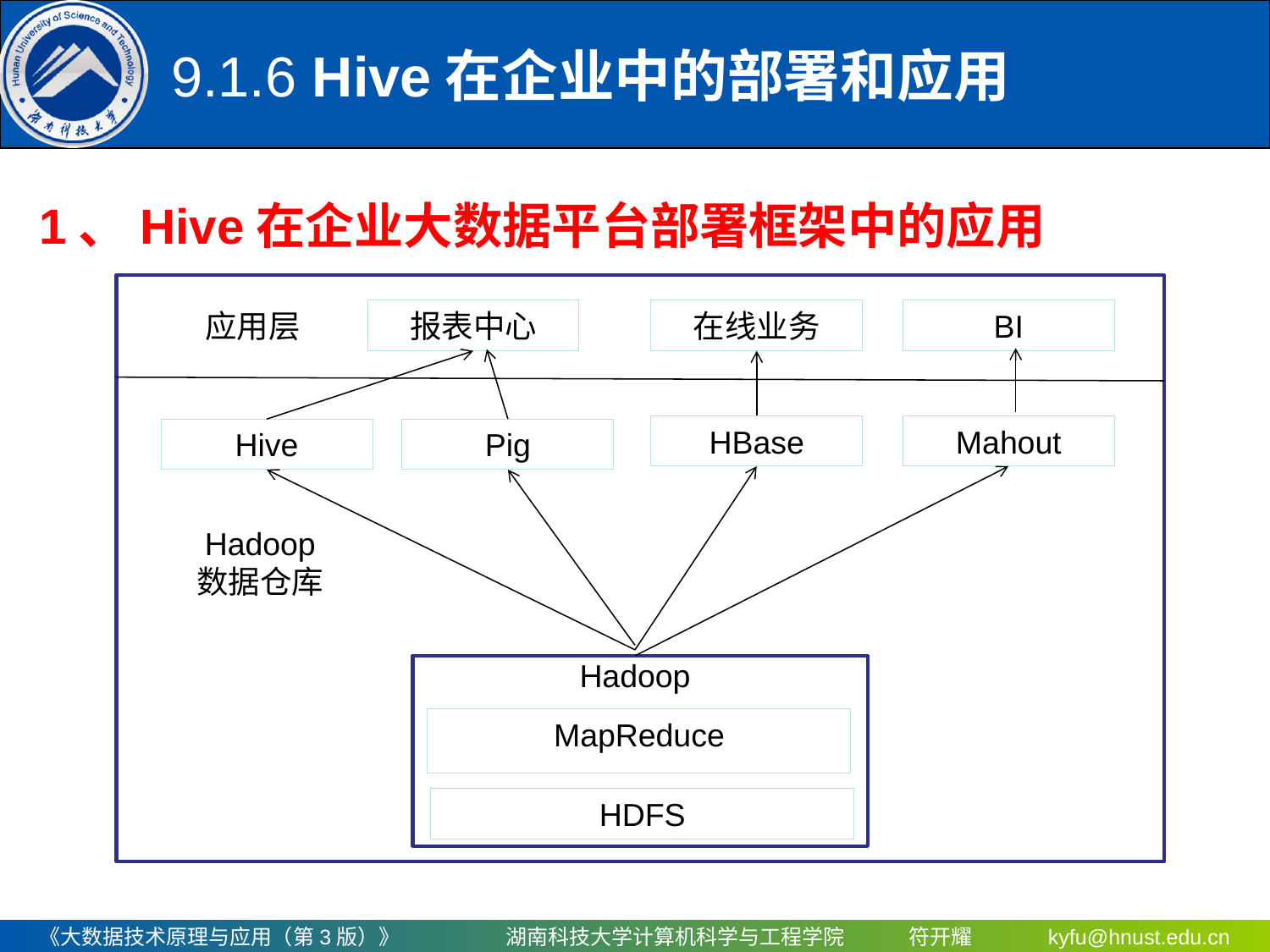

9.1.6 Hive在企业中的部署和应用
1、Hive在企业大数据平台部署框架中的应用

应用层
报表中心
在线业务
BI
HBase
Mahout
Hive
Pig
Hadoop
数据仓库
Hadoop

MapReduce
HDFS